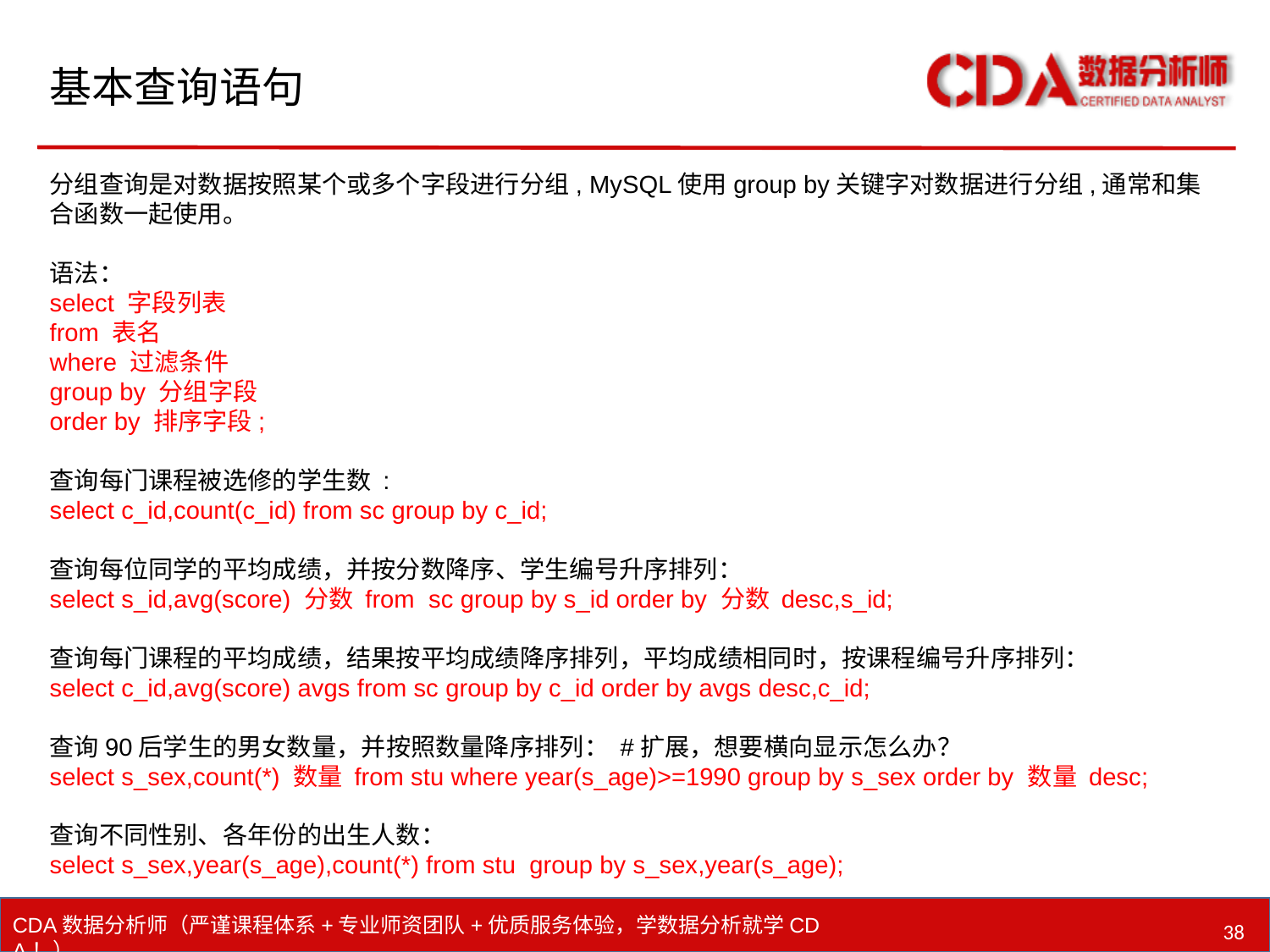

# 基本查询语句
分组查询是对数据按照某个或多个字段进行分组, MySQL使用group by关键字对数据进行分组,通常和集合函数一起使用。

语法：
select 字段列表
from 表名
where 过滤条件
group by 分组字段
order by 排序字段;

查询每门课程被选修的学生数 :
select c_id,count(c_id) from sc group by c_id;

查询每位同学的平均成绩，并按分数降序、学生编号升序排列：
select s_id,avg(score) 分数 from  sc group by s_id order by 分数 desc,s_id;

查询每门课程的平均成绩，结果按平均成绩降序排列，平均成绩相同时，按课程编号升序排列：
select c_id,avg(score) avgs from sc group by c_id order by avgs desc,c_id;

查询90后学生的男女数量，并按照数量降序排列： #扩展，想要横向显示怎么办？
select s_sex,count(*) 数量 from stu where year(s_age)>=1990 group by s_sex order by 数量 desc;

查询不同性别、各年份的出生人数：
select s_sex,year(s_age),count(*) from stu  group by s_sex,year(s_age);
38